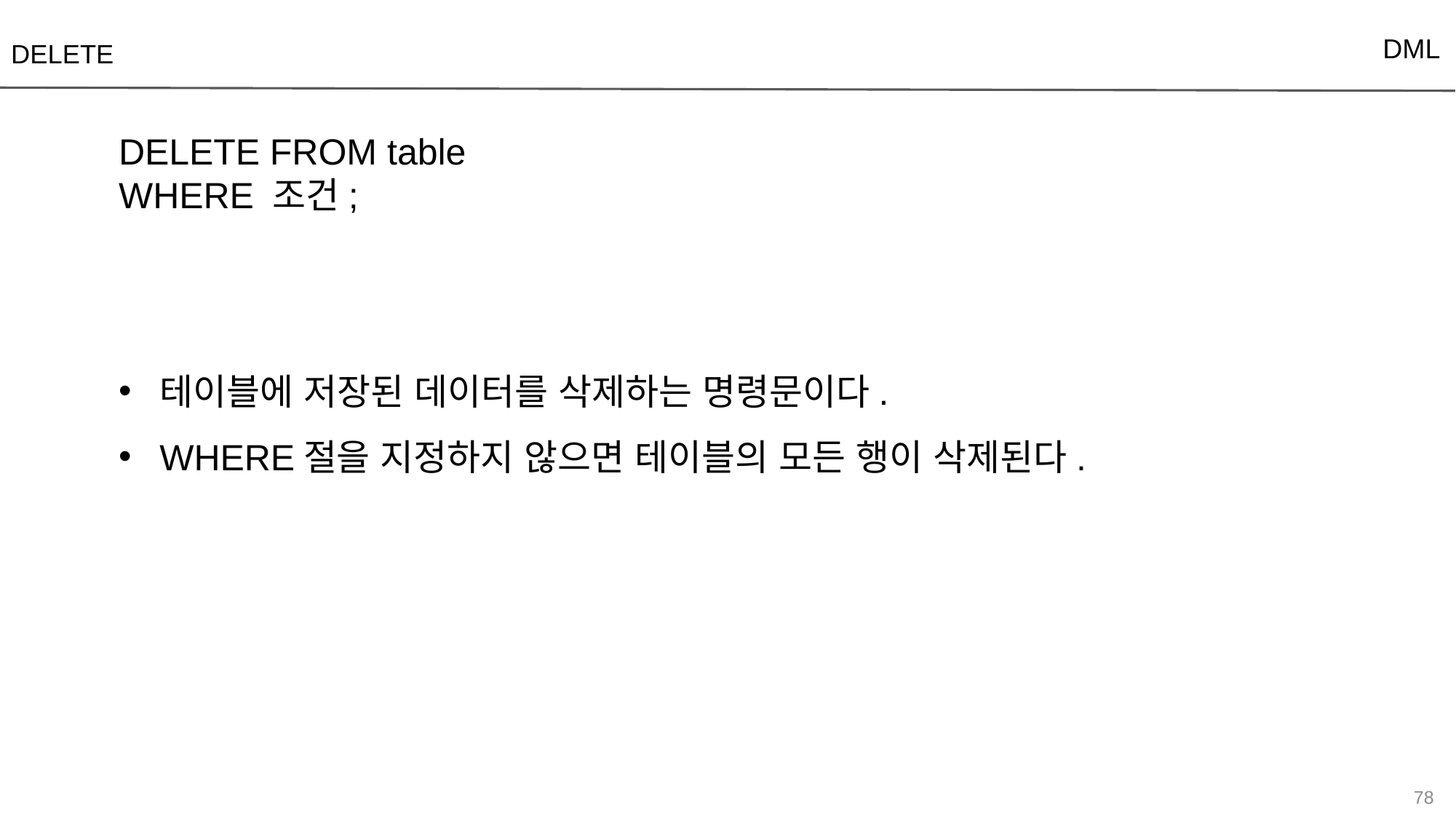

DELETE
DML
DELETE FROM table
WHERE 조건;

테이블에 저장된 데이터를 삭제하는 명령문이다.
WHERE절을 지정하지 않으면 테이블의 모든 행이 삭제된다.

78